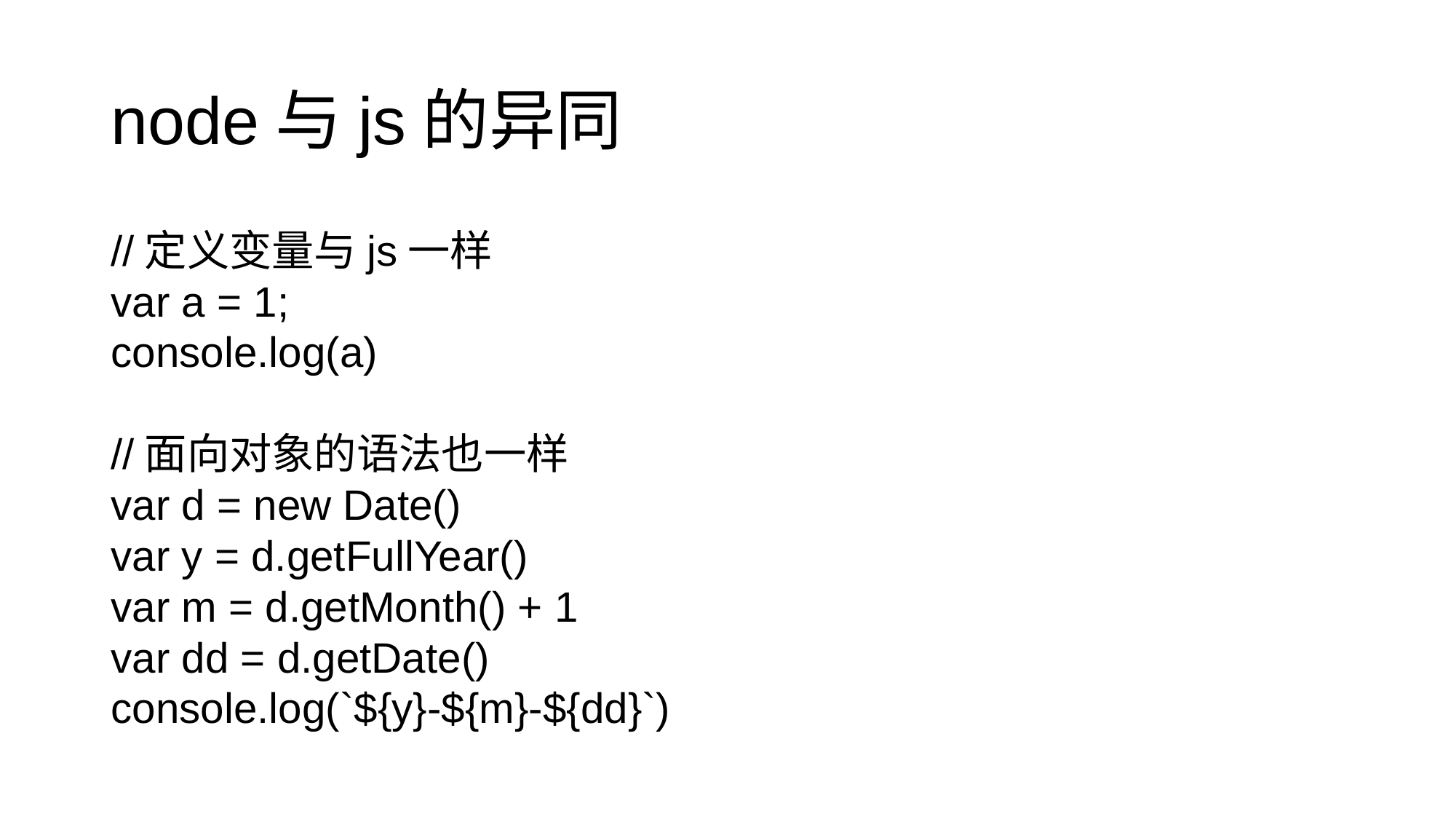

# node与js的异同
//定义变量与js一样
var a = 1;
console.log(a)

//面向对象的语法也一样
var d = new Date()
var y = d.getFullYear()
var m = d.getMonth() + 1
var dd = d.getDate()
console.log(`${y}-${m}-${dd}`)